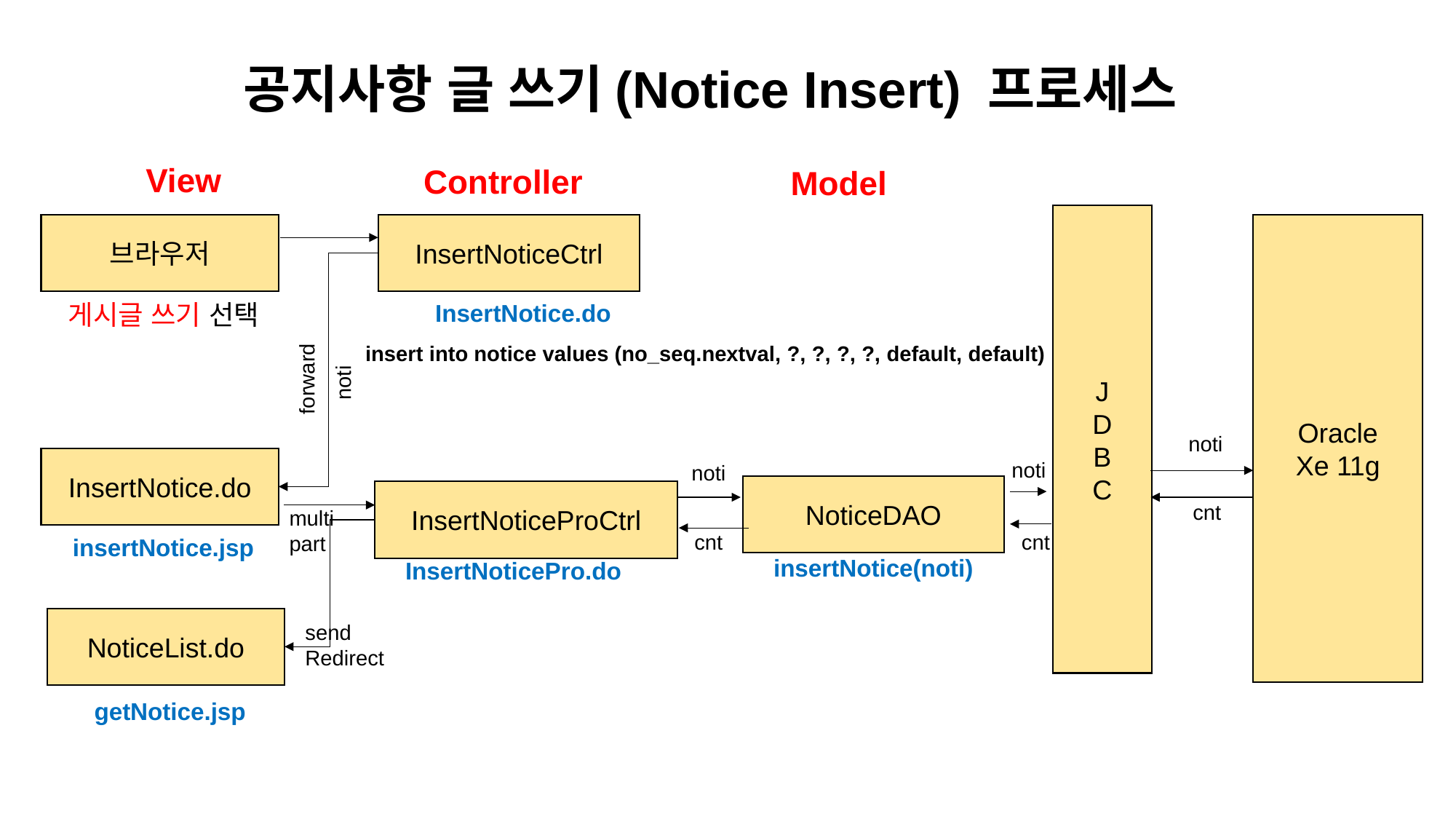

공지사항 글 쓰기(Notice Insert) 프로세스
View
Controller
Model
J
D
B
C
브라우저
InsertNoticeCtrl
Oracle
Xe 11g
게시글 쓰기 선택
InsertNotice.do
insert into notice values (no_seq.nextval, ?, ?, ?, ?, default, default)
forward
noti
noti
InsertNotice.do
noti
noti
NoticeDAO
InsertNoticeProCtrl
cnt
multi
part
cnt
cnt
insertNotice.jsp
insertNotice(noti)
InsertNoticePro.do
NoticeList.do
send
Redirect
getNotice.jsp